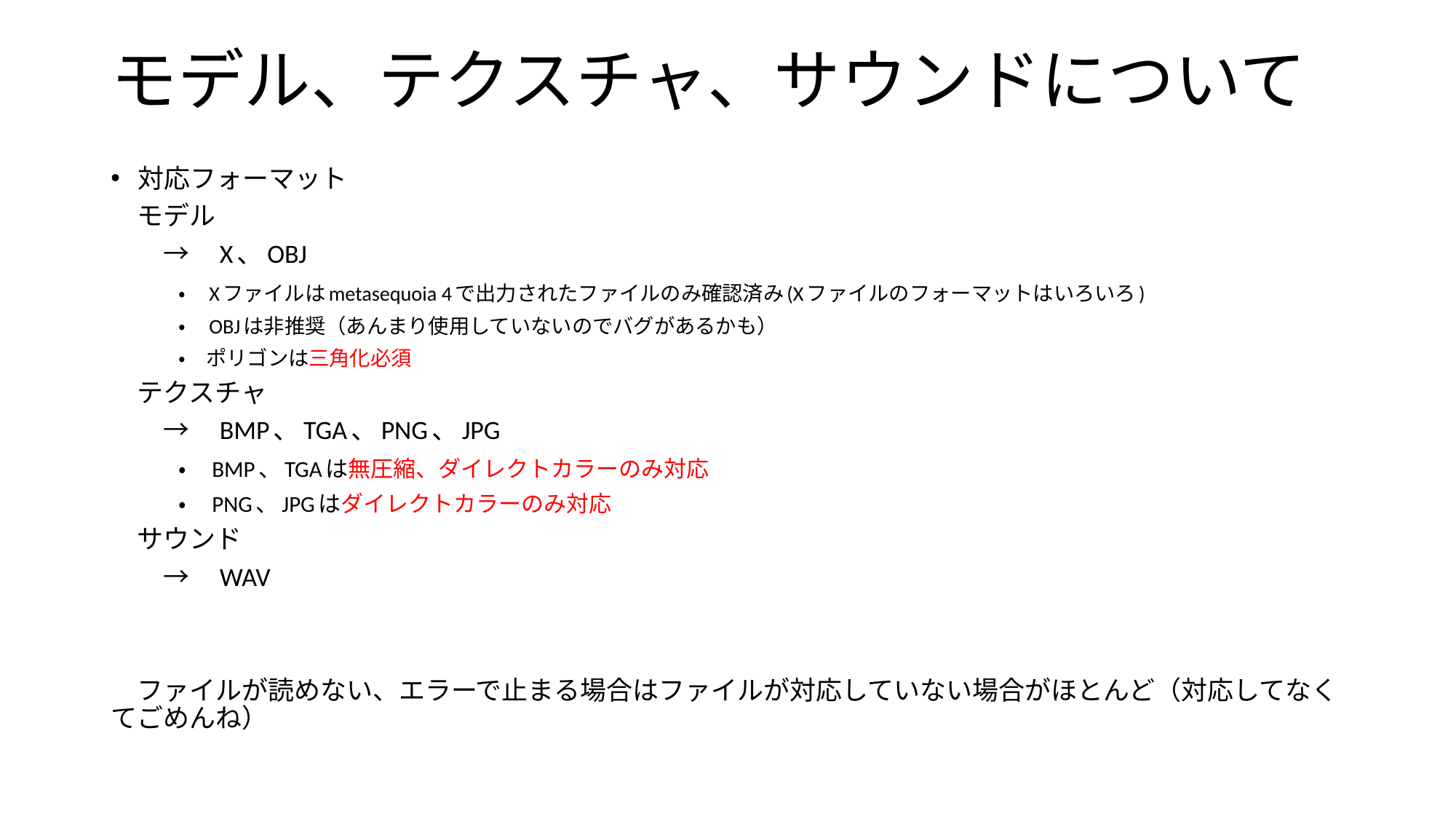

# モデル、テクスチャ、サウンドについて
対応フォーマット
　モデル
　　→　X、OBJ
	・　Xファイルはmetasequoia 4で出力されたファイルのみ確認済み(Xファイルのフォーマットはいろいろ)
	・　OBJは非推奨（あんまり使用していないのでバグがあるかも）
	・　ポリゴンは三角化必須
　テクスチャ
　　→　BMP、TGA、PNG、JPG
	・　BMP、TGAは無圧縮、ダイレクトカラーのみ対応
	・　PNG、JPGはダイレクトカラーのみ対応
　サウンド
　　→　WAV

　ファイルが読めない、エラーで止まる場合はファイルが対応していない場合がほとんど（対応してなくてごめんね）